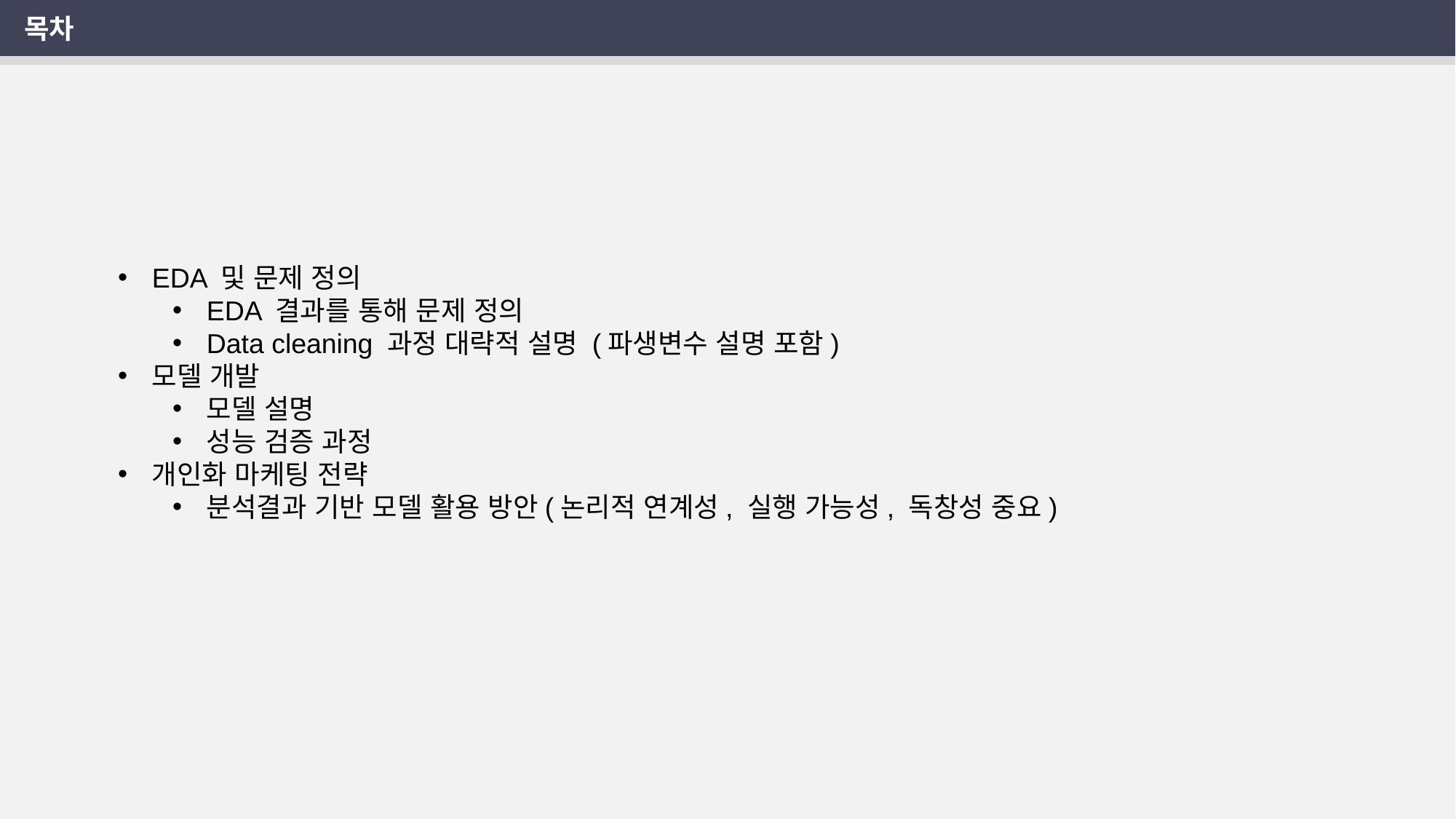

목차

EDA 및 문제 정의
EDA 결과를 통해 문제 정의
Data cleaning 과정 대략적 설명 (파생변수 설명 포함)
모델 개발
모델 설명
성능 검증 과정
개인화 마케팅 전략
분석결과 기반 모델 활용 방안(논리적 연계성, 실행 가능성, 독창성 중요)